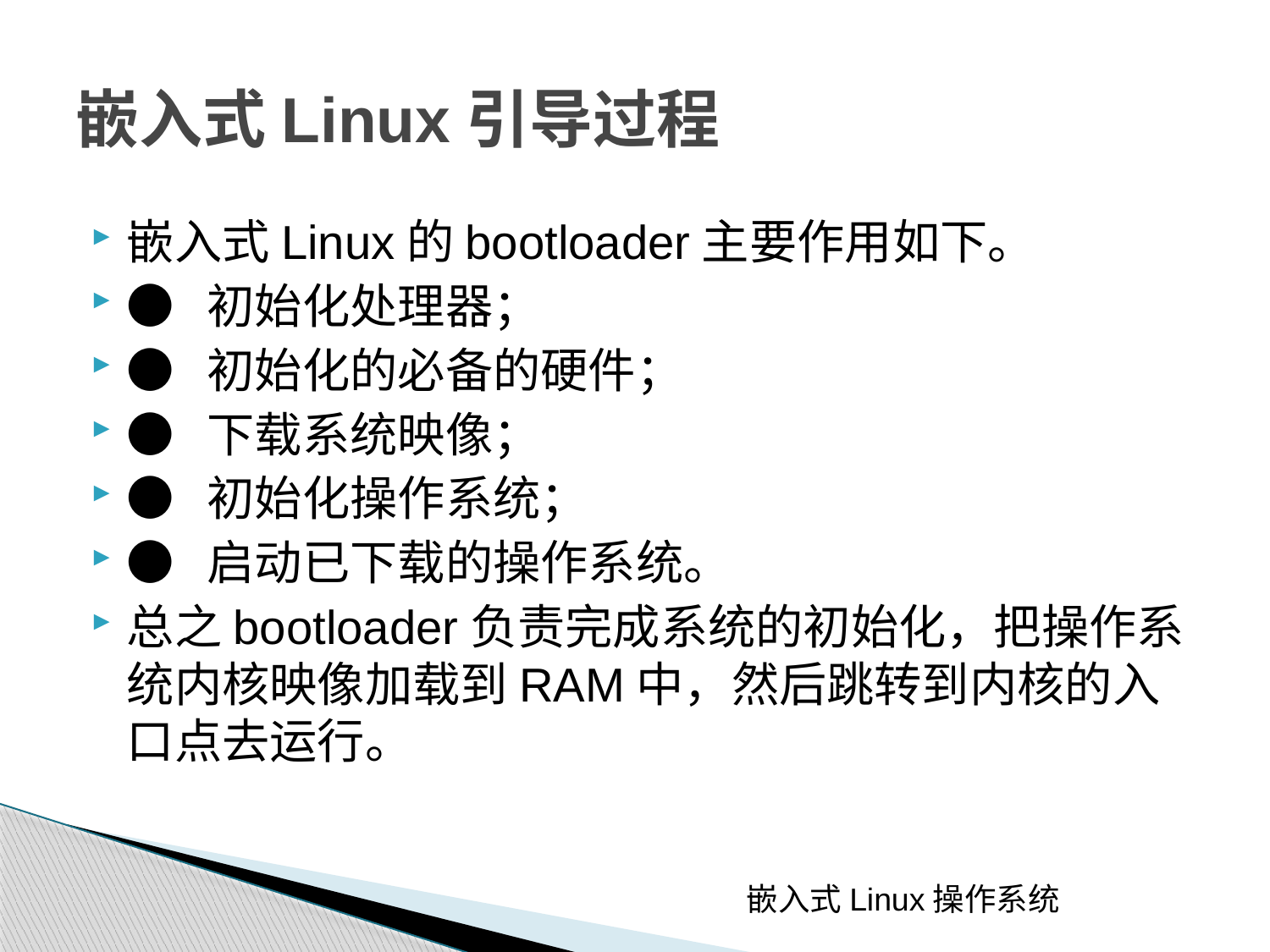

# 嵌入式Linux引导过程
嵌入式Linux的bootloader主要作用如下。
●  初始化处理器；
●  初始化的必备的硬件；
●  下载系统映像；
●  初始化操作系统；
●  启动已下载的操作系统。
总之bootloader负责完成系统的初始化，把操作系统内核映像加载到RAM中，然后跳转到内核的入口点去运行。

嵌入式Linux操作系统